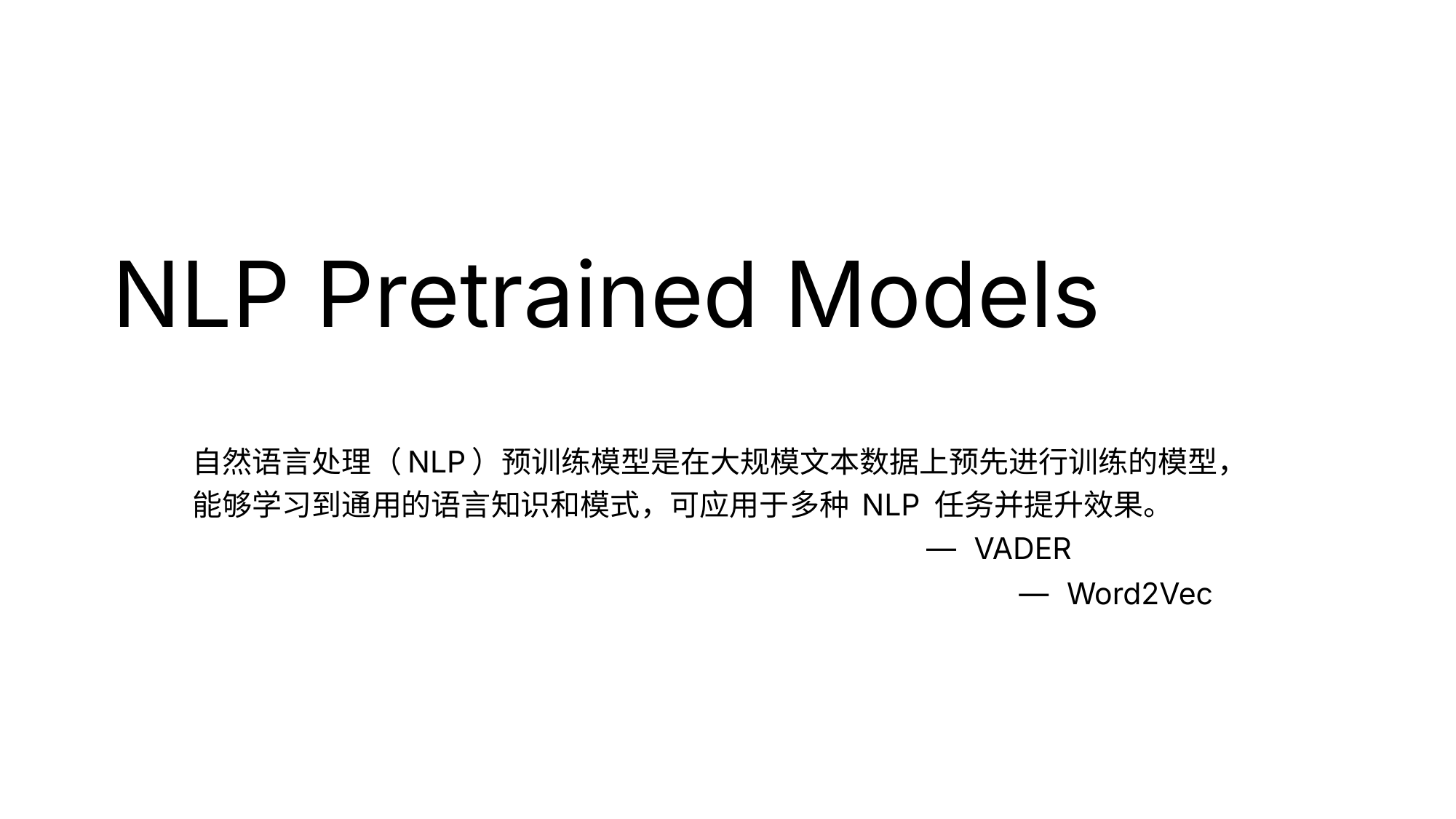

# NLP Pretrained Models
自然语言处理（NLP）预训练模型是在大规模文本数据上预先进行训练的模型，能够学习到通用的语言知识和模式，可应用于多种 NLP 任务并提升效果。
                                                                                       —  VADER
                                                                                             —  Word2Vec